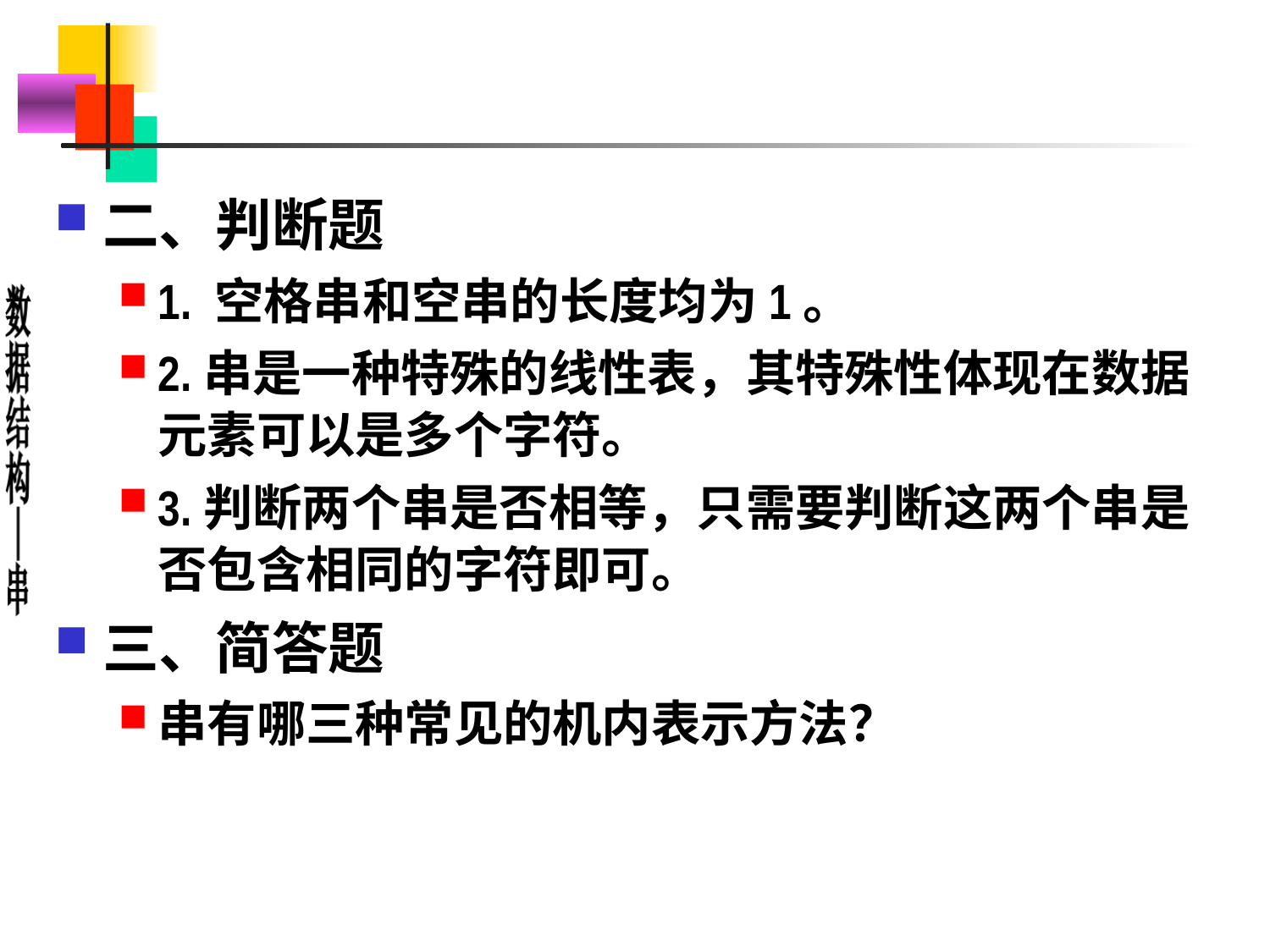

#
二、判断题
1. 空格串和空串的长度均为1。
2.串是一种特殊的线性表，其特殊性体现在数据元素可以是多个字符。
3.判断两个串是否相等，只需要判断这两个串是否包含相同的字符即可。
三、简答题
串有哪三种常见的机内表示方法？